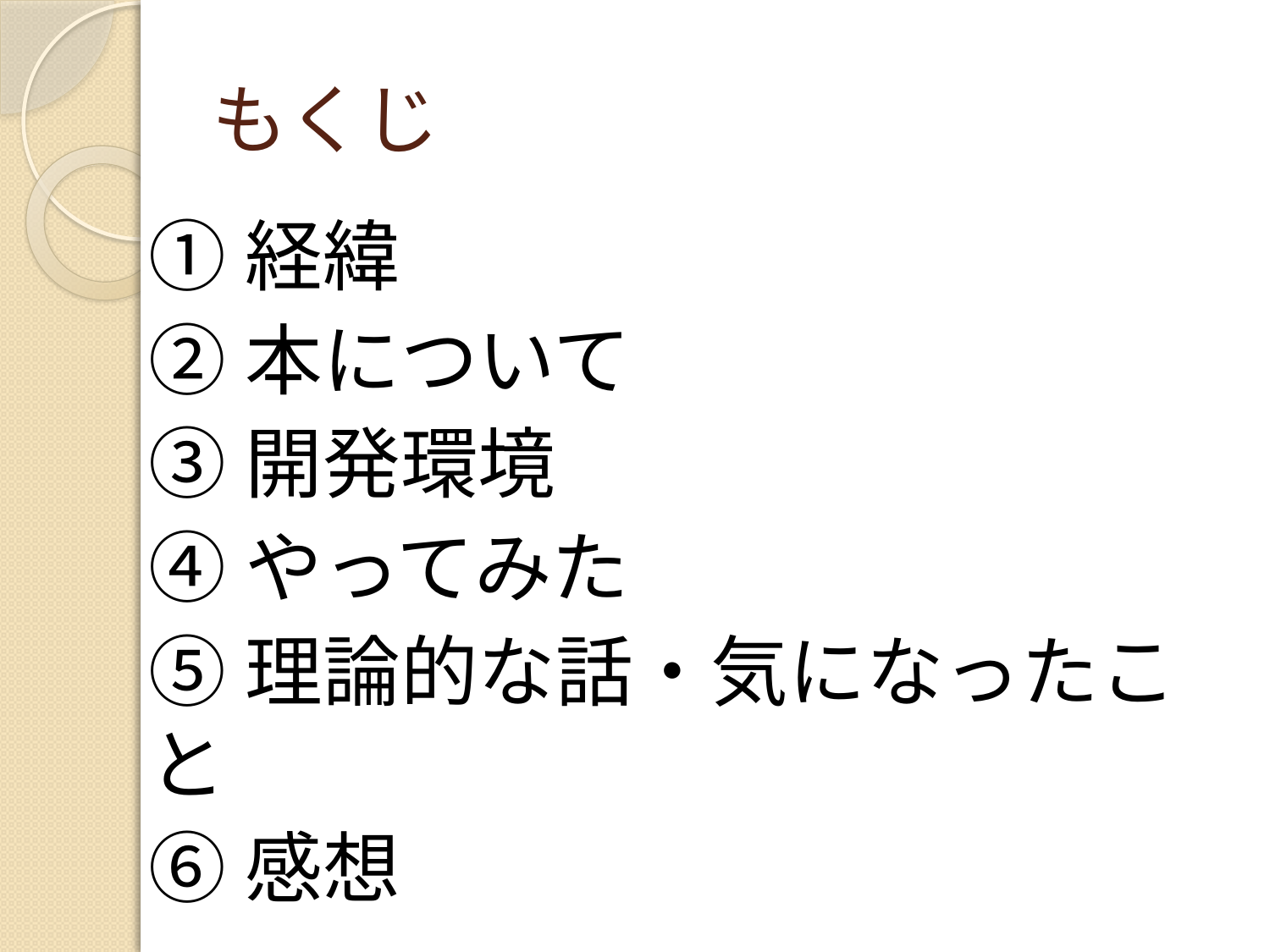

# もくじ
①経緯
②本について
③開発環境
④やってみた
⑤理論的な話・気になったこと
⑥感想